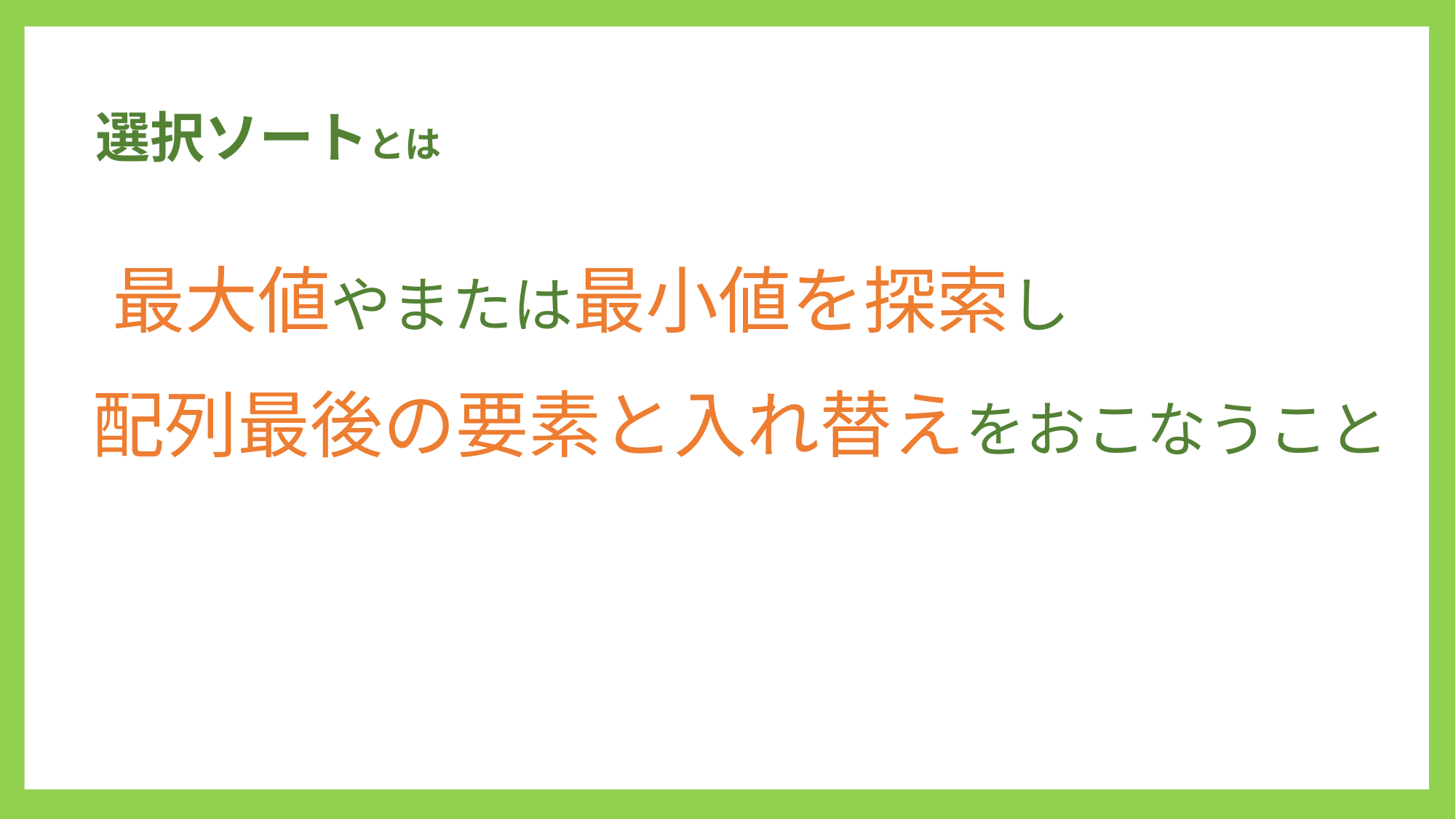

選択ソートとは
最大値やまたは最小値を探索し
配列最後の要素と入れ替えをおこなうこと